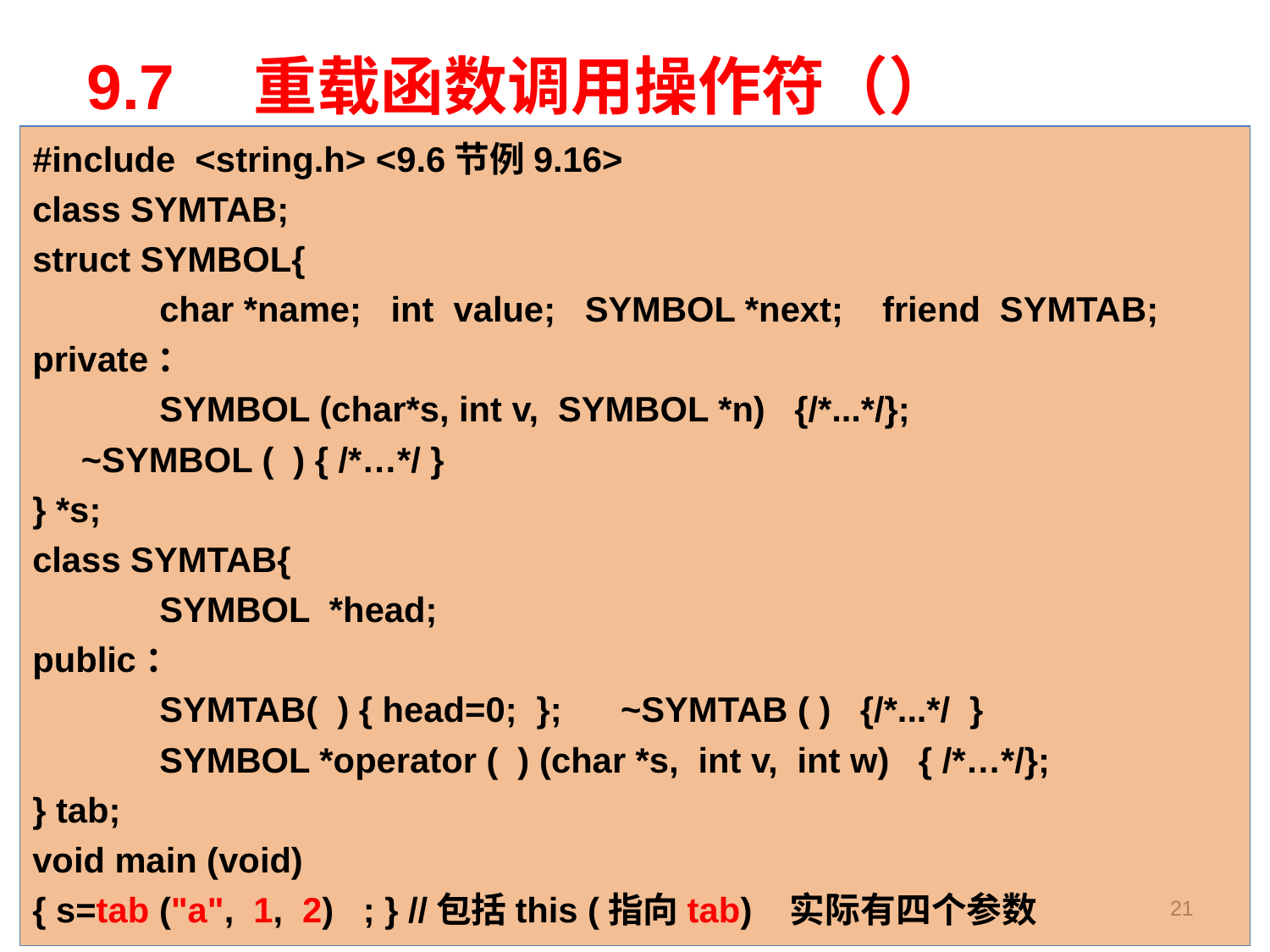

# 9.7　重载函数调用操作符（）
#include  <string.h> <9.6节例9.16>
class SYMTAB;
struct SYMBOL{
	char *name;   int  value;   SYMBOL *next;    friend  SYMTAB;
private：
	SYMBOL (char*s, int v,  SYMBOL *n)   {/*...*/};
     ~SYMBOL (  ) { /*…*/ }
} *s;
class SYMTAB{
	SYMBOL  *head;
public：
	SYMTAB(  ) { head=0;  };      ~SYMTAB ( )   {/*...*/  }
	SYMBOL *operator (  ) (char *s,  int v,  int w)   { /*…*/};
} tab;
void main (void)
{ s=tab ("a",  1,  2)   ; } //包括this (指向tab)   实际有四个参数
21